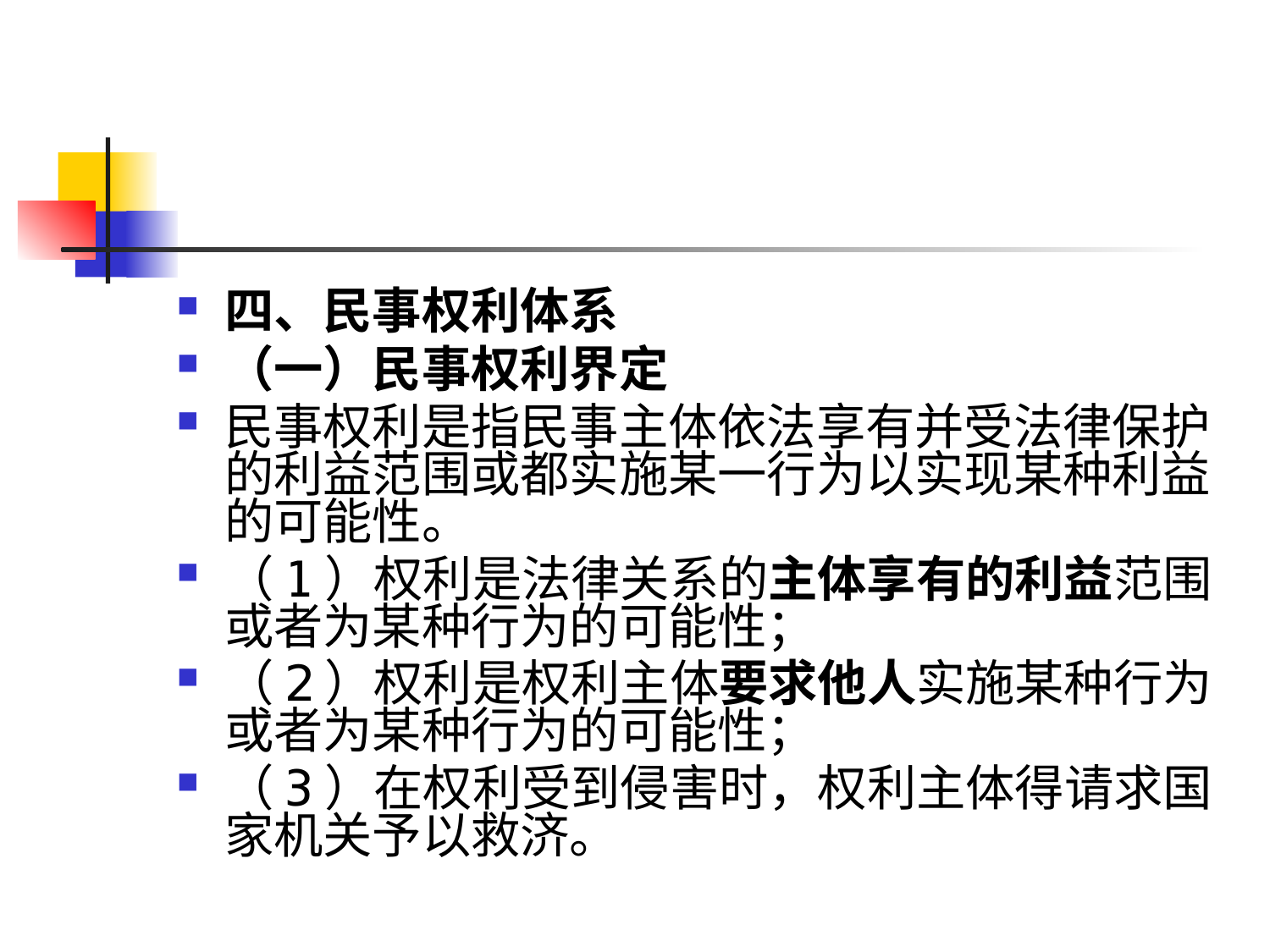

#
四、民事权利体系
（一）民事权利界定
民事权利是指民事主体依法享有并受法律保护的利益范围或都实施某一行为以实现某种利益的可能性。
（1）权利是法律关系的主体享有的利益范围或者为某种行为的可能性；
（2）权利是权利主体要求他人实施某种行为或者为某种行为的可能性；
（3）在权利受到侵害时，权利主体得请求国家机关予以救济。